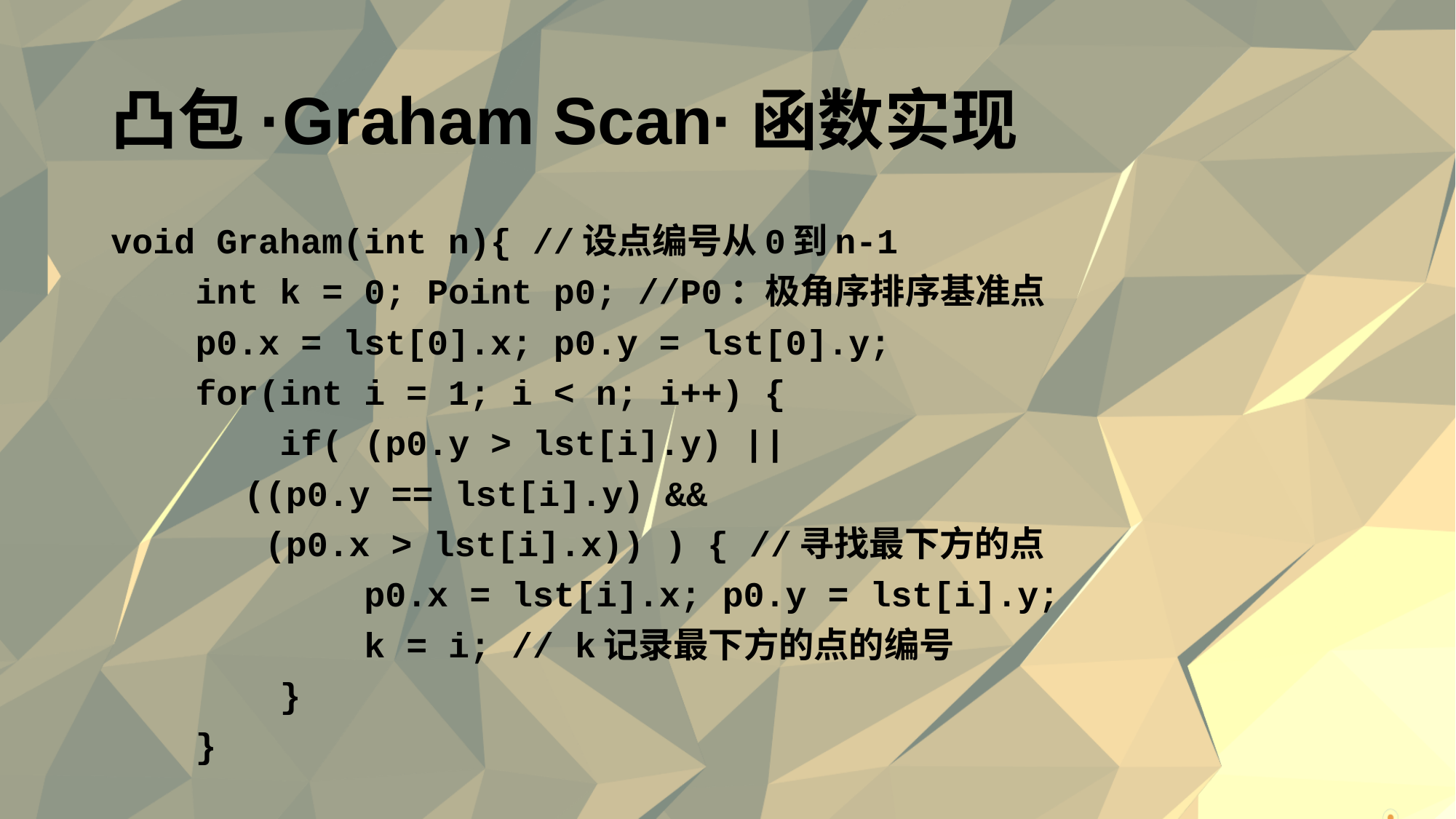

# 凸包·Graham Scan·函数实现
void Graham(int n){ //设点编号从0到n-1
    int k = 0; Point p0; //P0：极角序排序基准点
    p0.x = lst[0].x; p0.y = lst[0].y;
    for(int i = 1; i < n; i++) {
        if( (p0.y > lst[i].y) ||
		  ((p0.y == lst[i].y) &&
		   (p0.x > lst[i].x)) ) { //寻找最下方的点
            p0.x = lst[i].x; p0.y = lst[i].y;
            k = i; // k记录最下方的点的编号
        }
    }